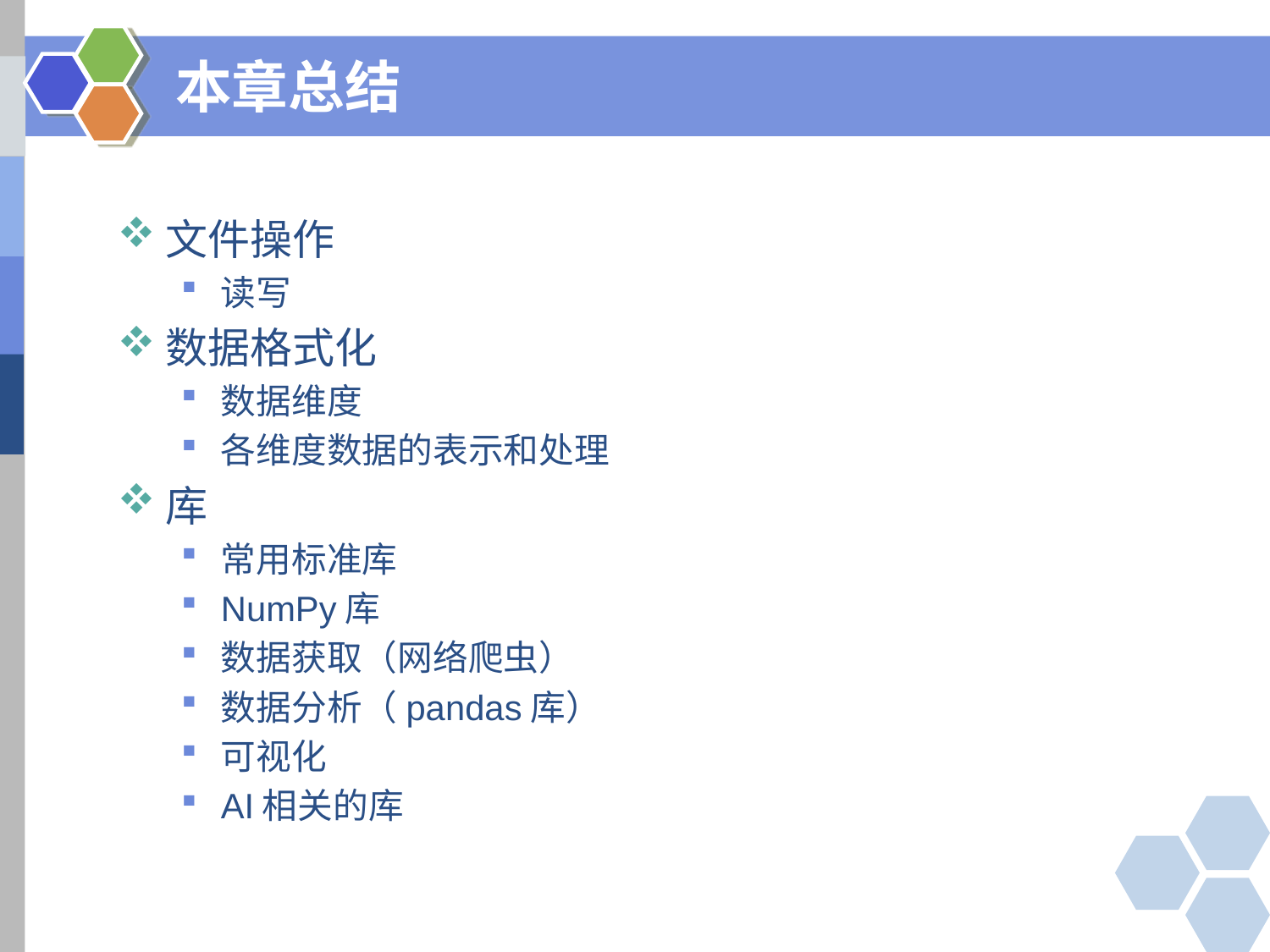

文件操作
读写
数据格式化
数据维度
各维度数据的表示和处理
库
常用标准库
NumPy库
数据获取（网络爬虫）
数据分析（pandas库）
可视化
AI相关的库